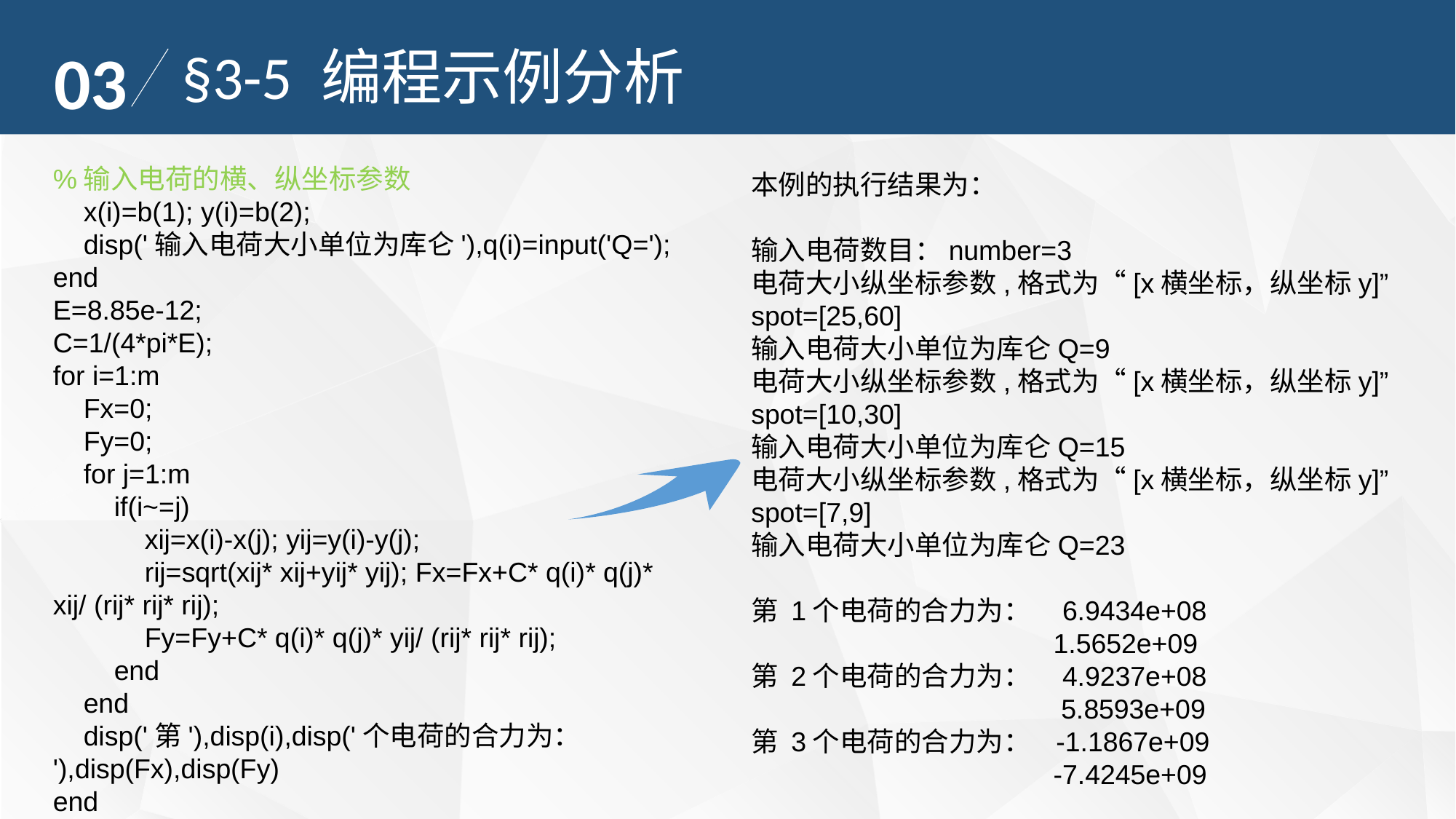

03
§3-5 编程示例分析
%输入电荷的横、纵坐标参数
    x(i)=b(1); y(i)=b(2);
    disp('输入电荷大小单位为库仑'),q(i)=input('Q=');
end
E=8.85e-12;
C=1/(4*pi*E);
for i=1:m
    Fx=0;
    Fy=0;
    for j=1:m
        if(i~=j)
            xij=x(i)-x(j); yij=y(i)-y(j);
            rij=sqrt(xij* xij+yij* yij); Fx=Fx+C* q(i)* q(j)* xij/ (rij* rij* rij);
            Fy=Fy+C* q(i)* q(j)* yij/ (rij* rij* rij);
        end
    end
    disp('第'),disp(i),disp('个电荷的合力为： '),disp(Fx),disp(Fy)
end
本例的执行结果为：

输入电荷数目：number=3
电荷大小纵坐标参数,格式为“[x横坐标，纵坐标y]”
spot=[25,60]
输入电荷大小单位为库仑Q=9
电荷大小纵坐标参数,格式为“[x横坐标，纵坐标y]”
spot=[10,30]
输入电荷大小单位为库仑Q=15
电荷大小纵坐标参数,格式为“[x横坐标，纵坐标y]”
spot=[7,9]
输入电荷大小单位为库仑Q=23

第 1个电荷的合力为：    6.9434e+08
		           1.5652e+09
第 2个电荷的合力为：    4.9237e+08
		            5.8593e+09
第 3个电荷的合力为：   -1.1867e+09
		           -7.4245e+09